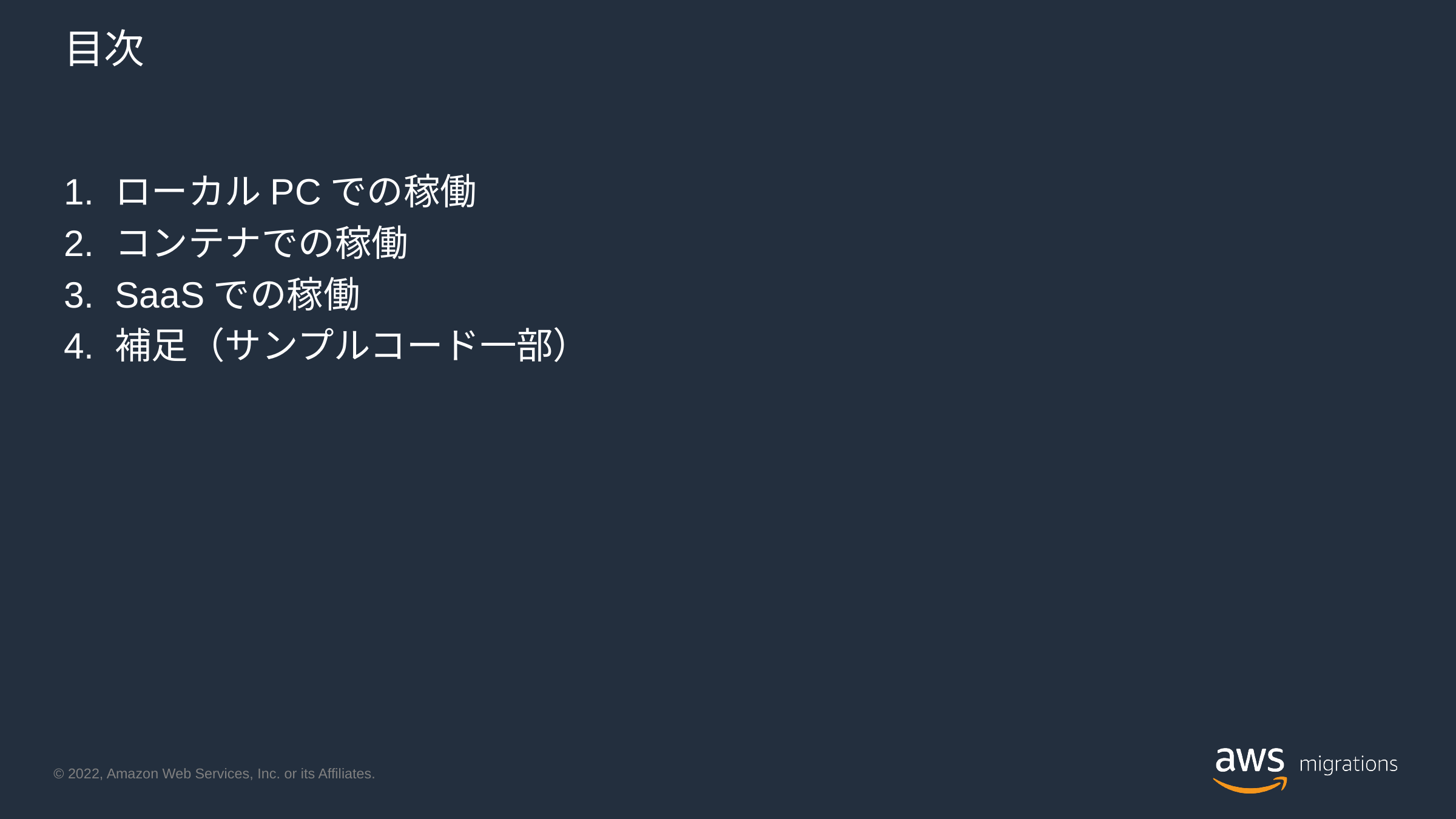

# 目次
ローカルPCでの稼働
コンテナでの稼働
SaaSでの稼働
補足（サンプルコード一部）